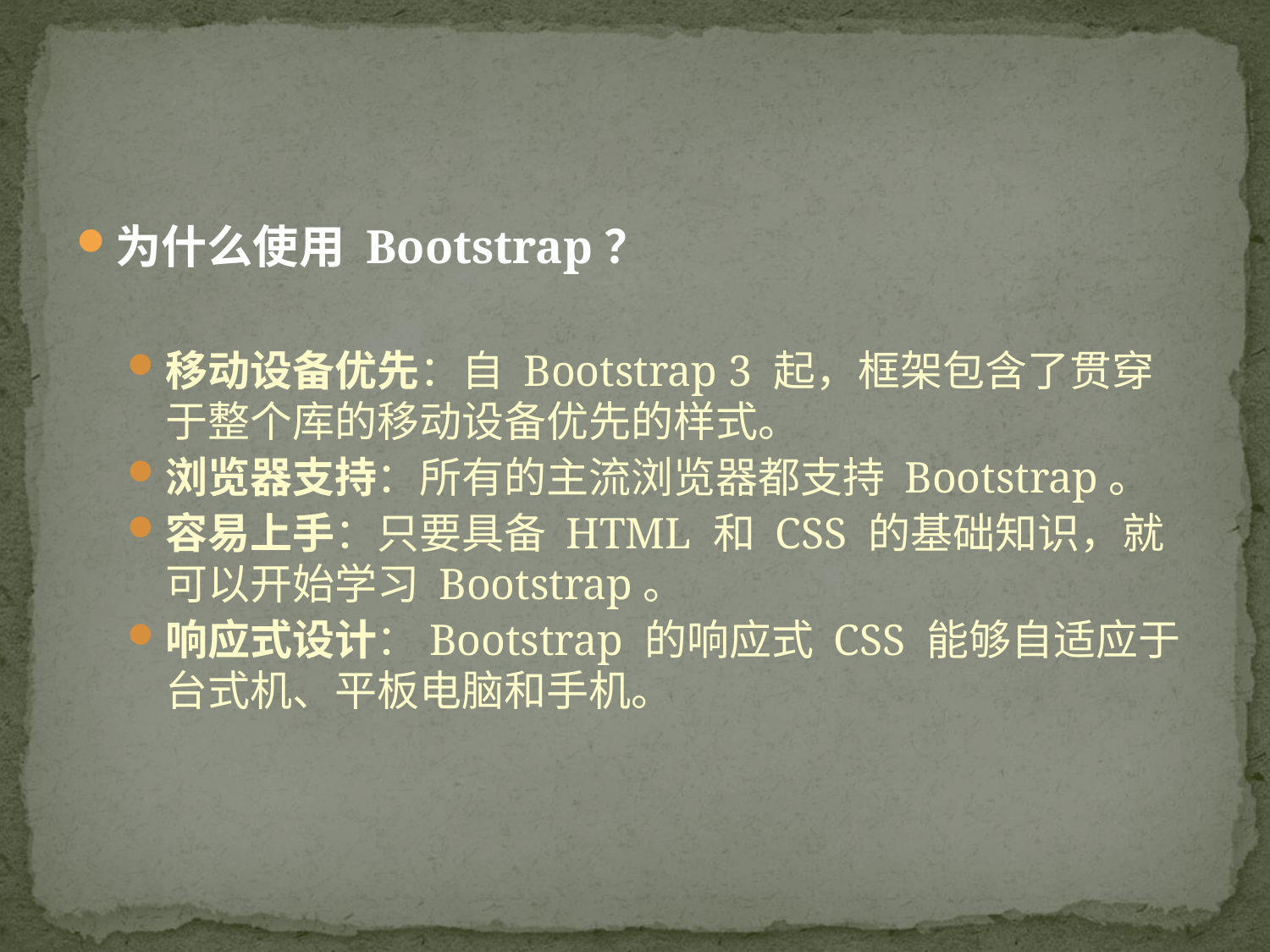

#
为什么使用 Bootstrap？

移动设备优先：自 Bootstrap 3 起，框架包含了贯穿于整个库的移动设备优先的样式。
浏览器支持：所有的主流浏览器都支持 Bootstrap。
容易上手：只要具备 HTML 和 CSS 的基础知识，就可以开始学习 Bootstrap。
响应式设计：Bootstrap 的响应式 CSS 能够自适应于台式机、平板电脑和手机。